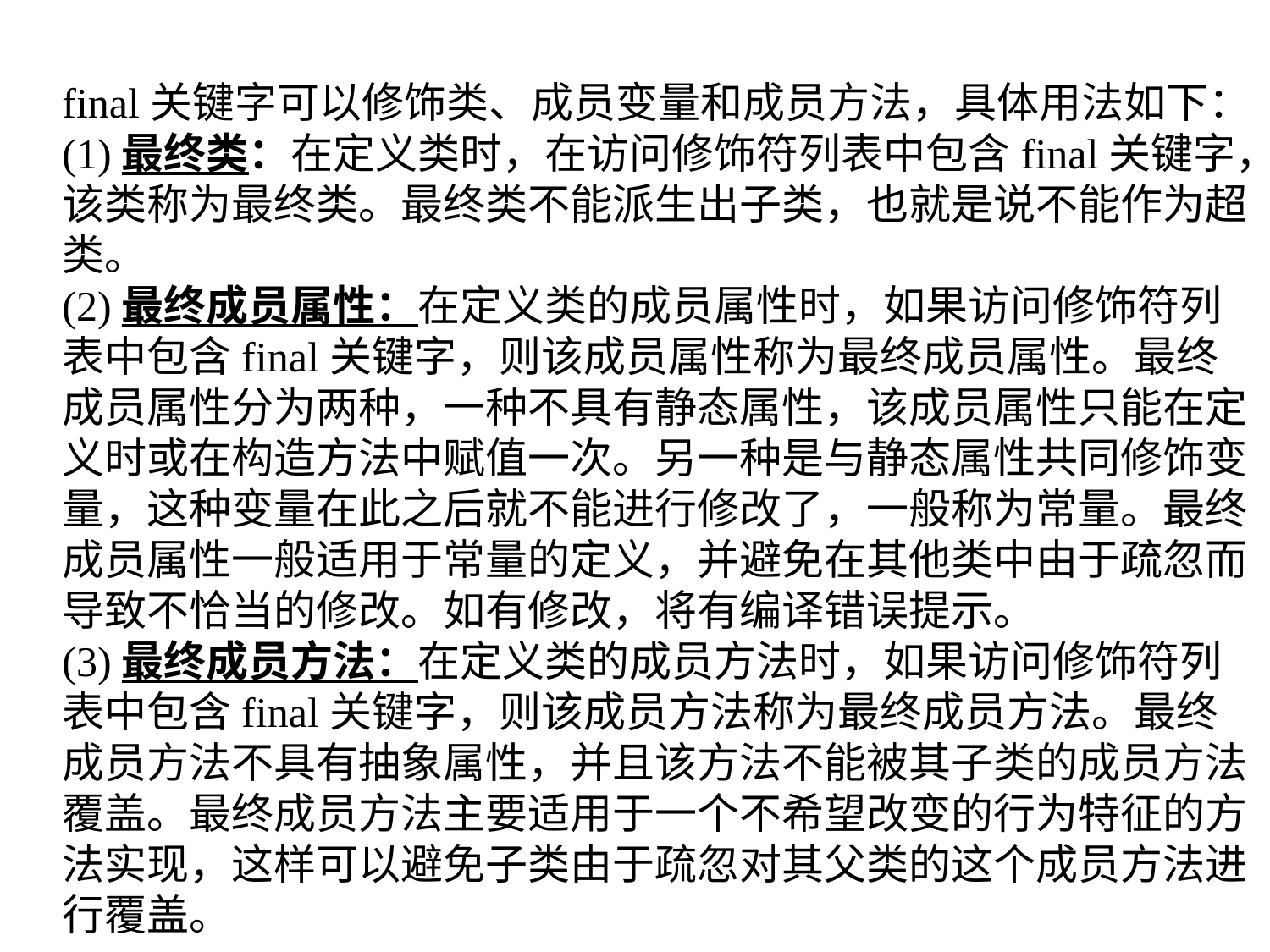

final关键字可以修饰类、成员变量和成员方法，具体用法如下：
(1)最终类：在定义类时，在访问修饰符列表中包含final关键字，该类称为最终类。最终类不能派生出子类，也就是说不能作为超类。
(2)最终成员属性：在定义类的成员属性时，如果访问修饰符列表中包含final关键字，则该成员属性称为最终成员属性。最终成员属性分为两种，一种不具有静态属性，该成员属性只能在定义时或在构造方法中赋值一次。另一种是与静态属性共同修饰变量，这种变量在此之后就不能进行修改了，一般称为常量。最终成员属性一般适用于常量的定义，并避免在其他类中由于疏忽而导致不恰当的修改。如有修改，将有编译错误提示。
(3)最终成员方法：在定义类的成员方法时，如果访问修饰符列表中包含final关键字，则该成员方法称为最终成员方法。最终成员方法不具有抽象属性，并且该方法不能被其子类的成员方法覆盖。最终成员方法主要适用于一个不希望改变的行为特征的方法实现，这样可以避免子类由于疏忽对其父类的这个成员方法进行覆盖。